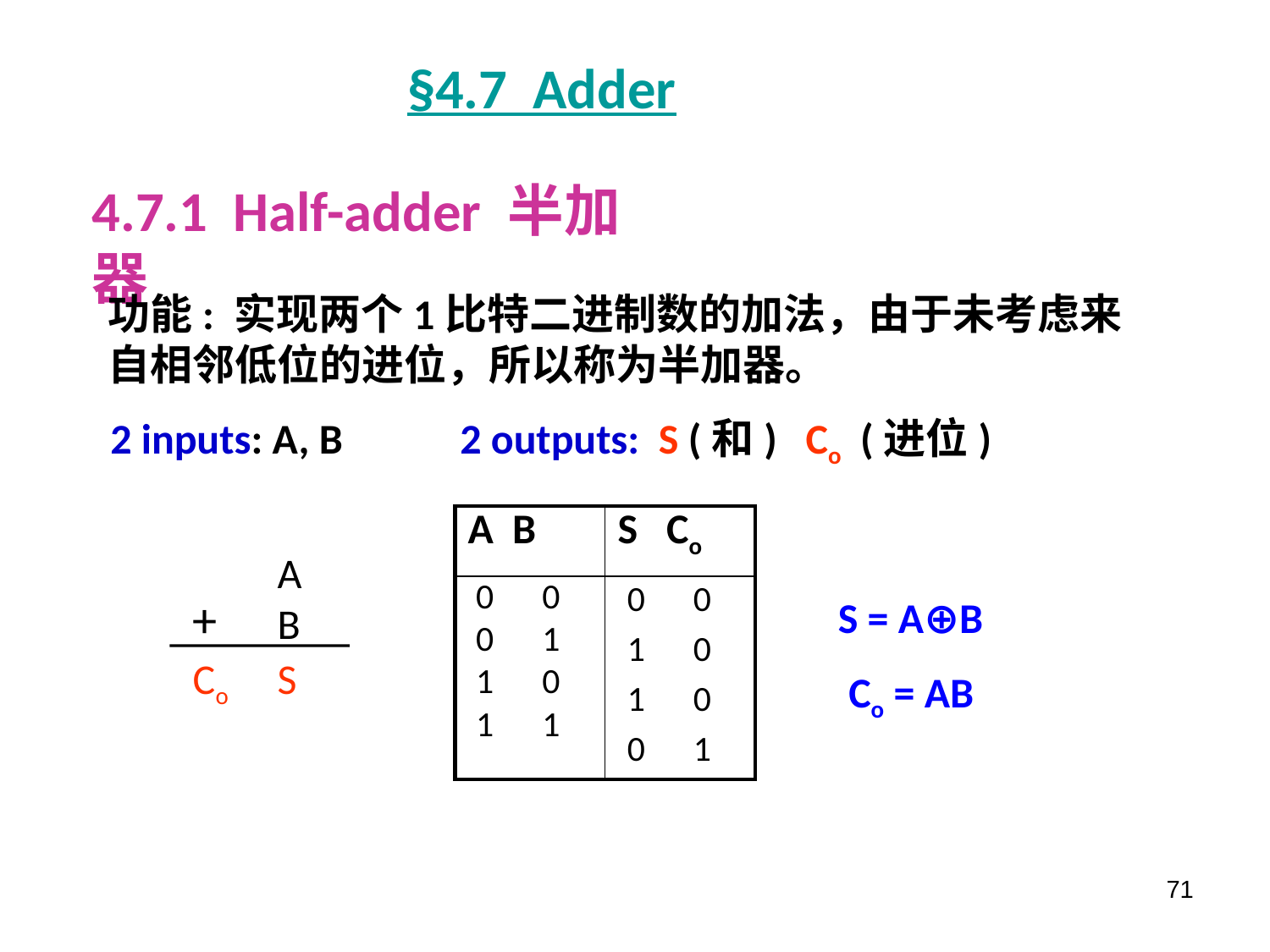

§4.7  Adder
4.7.1  Half-adder 半加器
功能: 实现两个1比特二进制数的加法，由于未考虑来自相邻低位的进位，所以称为半加器。
2 inputs: A, B
2 outputs:  S (和)   Co  (进位)
| A B | S Co |
| --- | --- |
| 0 0 0 1 1 0 1 1 |  |
A
B
0      0
+
S = A⊕B
1      0

Co
S
Co = AB
1      0
0      1
71